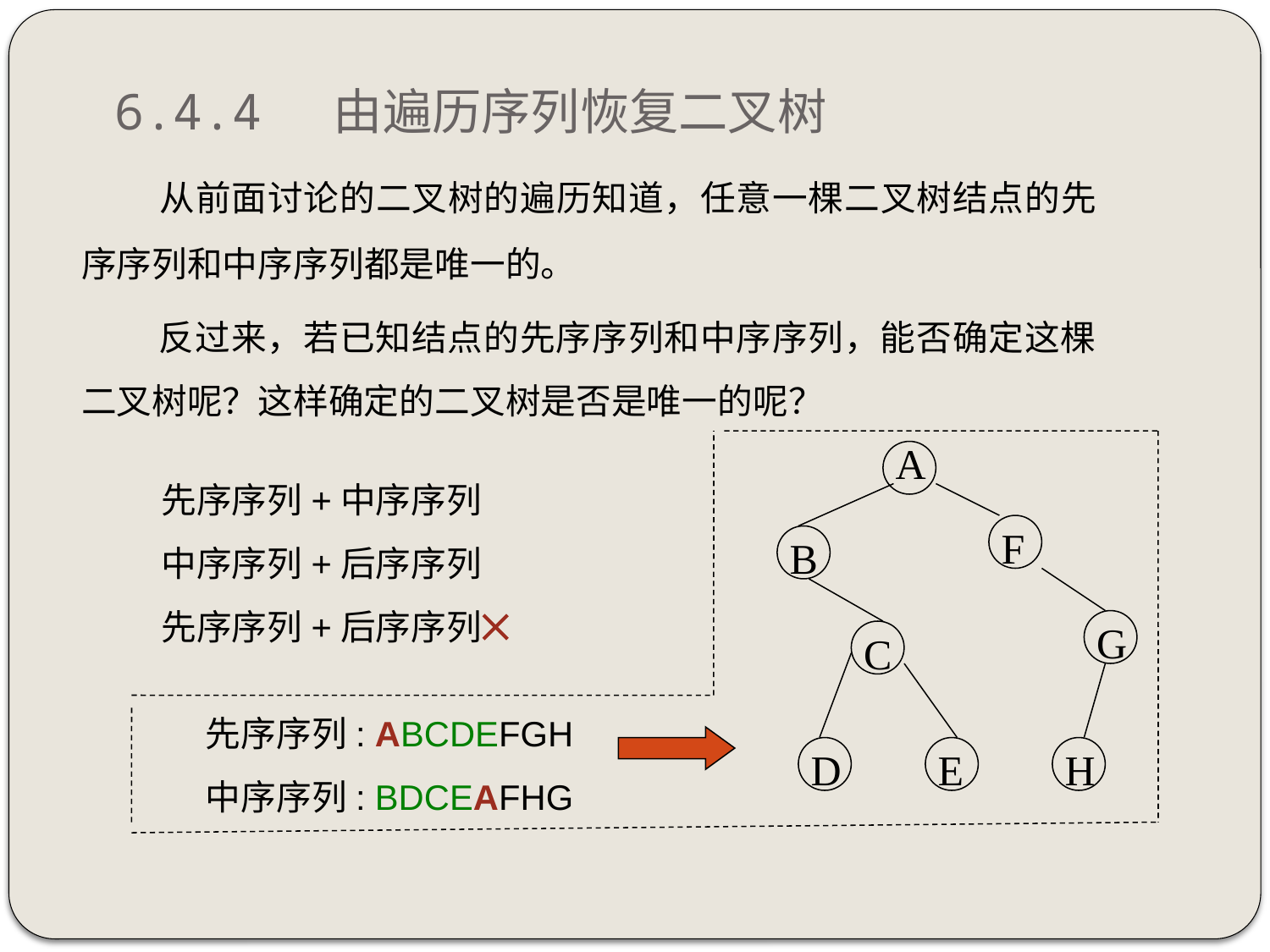

# 6.4.4  由遍历序列恢复二叉树
      从前面讨论的二叉树的遍历知道，任意一棵二叉树结点的先序序列和中序序列都是唯一的。
        反过来，若已知结点的先序序列和中序序列，能否确定这棵二叉树呢？这样确定的二叉树是否是唯一的呢？

A

先序序列+中序序列
中序序列+后序序列
先序序列+后序序列

F

B

×

G

C

先序序列: ABCDEFGH
中序序列: BDCEAFHG

D

E

H